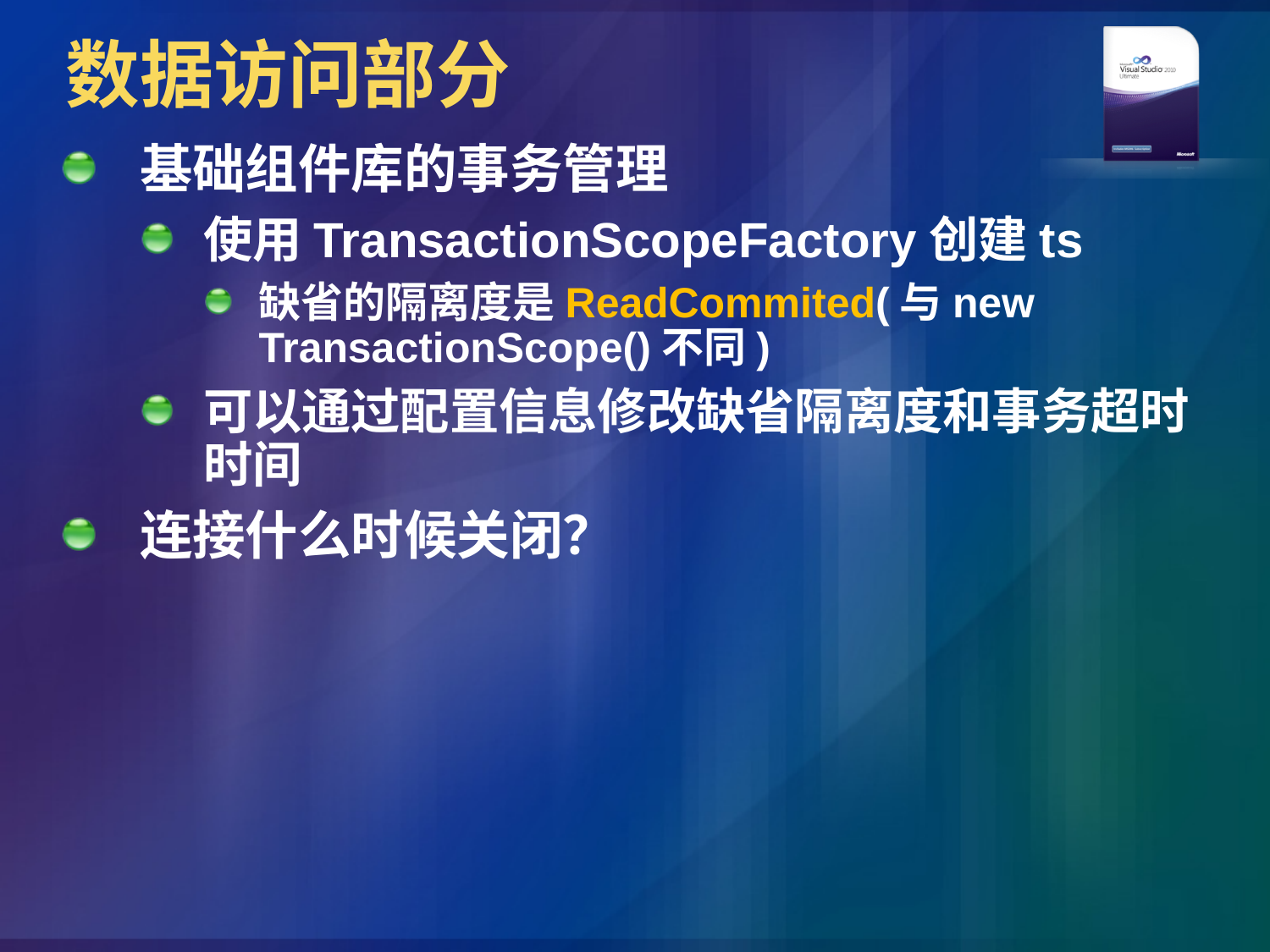

# 数据访问部分
基础组件库的事务管理
使用TransactionScopeFactory创建ts
缺省的隔离度是ReadCommited(与new TransactionScope()不同)
可以通过配置信息修改缺省隔离度和事务超时时间
连接什么时候关闭？